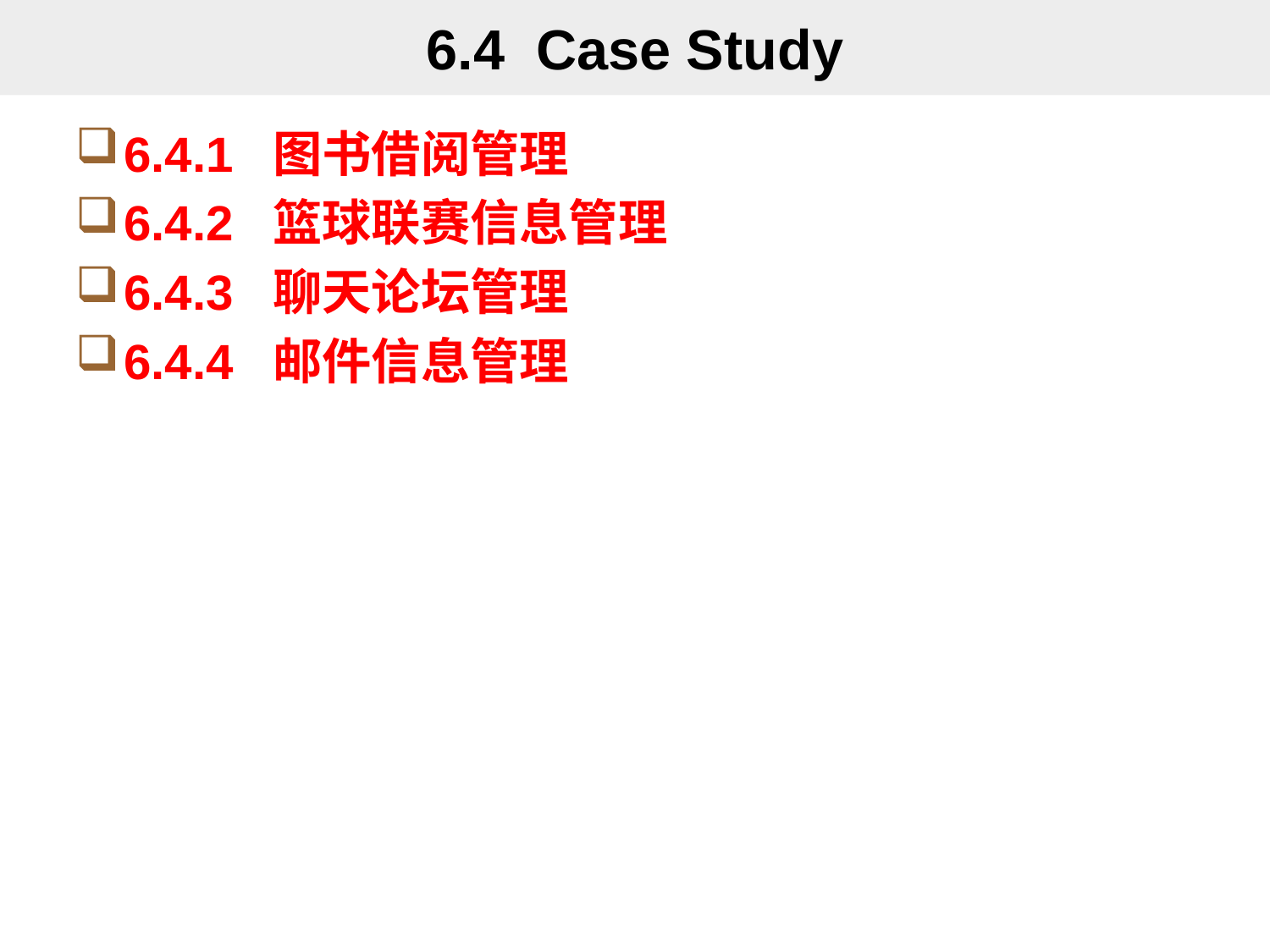

# 6.4  Case Study
6.4.1  图书借阅管理
6.4.2  篮球联赛信息管理
6.4.3  聊天论坛管理
6.4.4  邮件信息管理